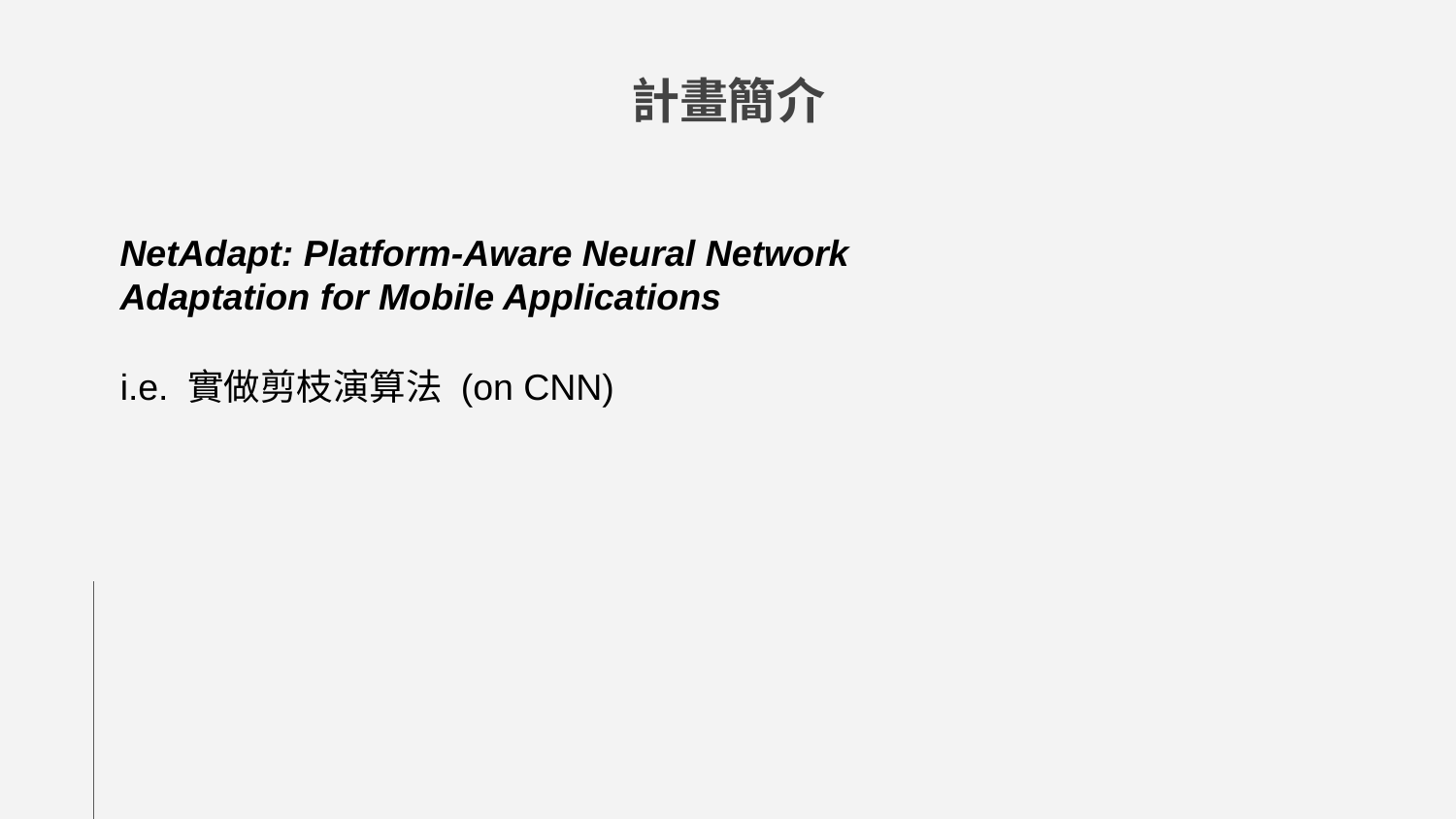

# 計畫簡介

NetAdapt: Platform-Aware Neural Network Adaptation for Mobile Applications
i.e. 實做剪枝演算法 (on CNN)